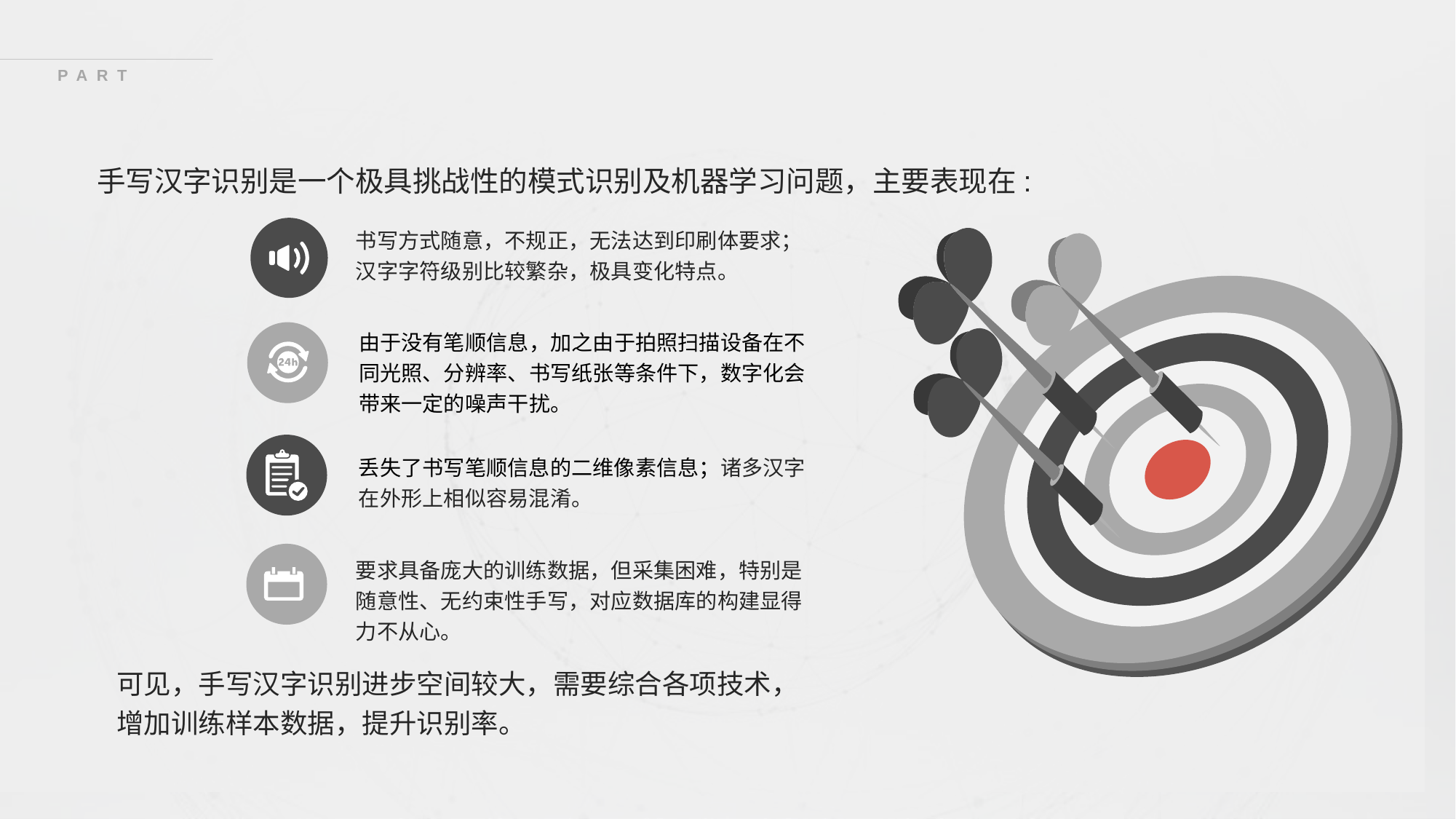

PART ONE
手写汉字识别是一个极具挑战性的模式识别及机器学习问题，主要表现在:
可见，手写汉字识别进步空间较大，需要综合各项技术，增加训练样本数据，提升识别率。

书写方式随意，不规正，无法达到印刷体要求；汉字字符级别比较繁杂，极具变化特点。

由于没有笔顺信息，加之由于拍照扫描设备在不同光照、分辨率、书写纸张等条件下，数字化会带来一定的噪声干扰。

丢失了书写笔顺信息的二维像素信息；诸多汉字在外形上相似容易混淆。

要求具备庞大的训练数据，但采集困难，特别是随意性、无约束性手写，对应数据库的构建显得力不从心。